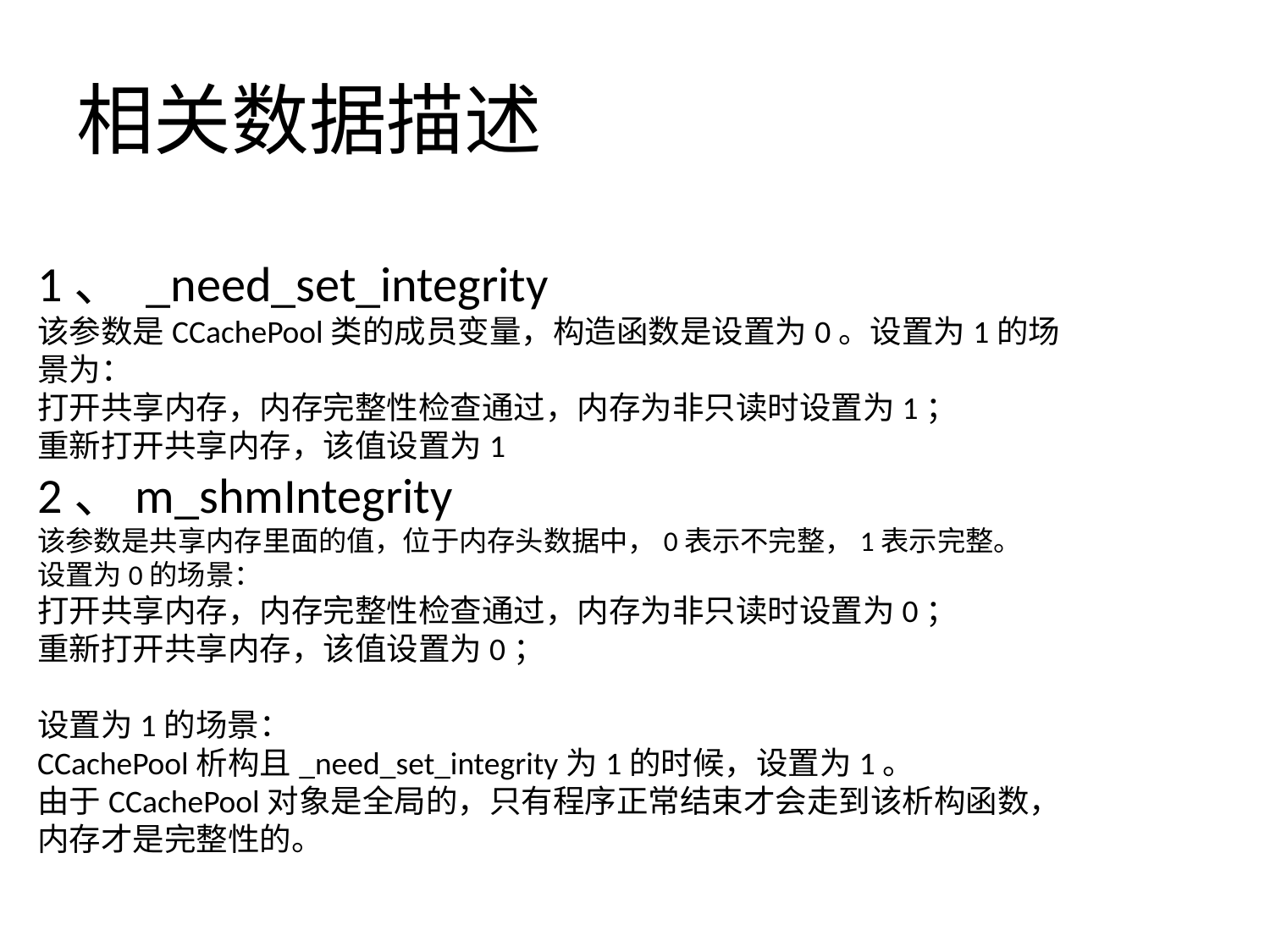

# 相关数据描述
1、 _need_set_integrity
该参数是CCachePool类的成员变量，构造函数是设置为0。设置为1的场景为：
打开共享内存，内存完整性检查通过，内存为非只读时设置为1；
重新打开共享内存，该值设置为1
2、m_shmIntegrity
该参数是共享内存里面的值，位于内存头数据中，0表示不完整，1表示完整。
设置为0的场景：
打开共享内存，内存完整性检查通过，内存为非只读时设置为0；
重新打开共享内存，该值设置为0；

设置为1的场景：
CCachePool析构且_need_set_integrity为1的时候，设置为1。
由于CCachePool对象是全局的，只有程序正常结束才会走到该析构函数，内存才是完整性的。